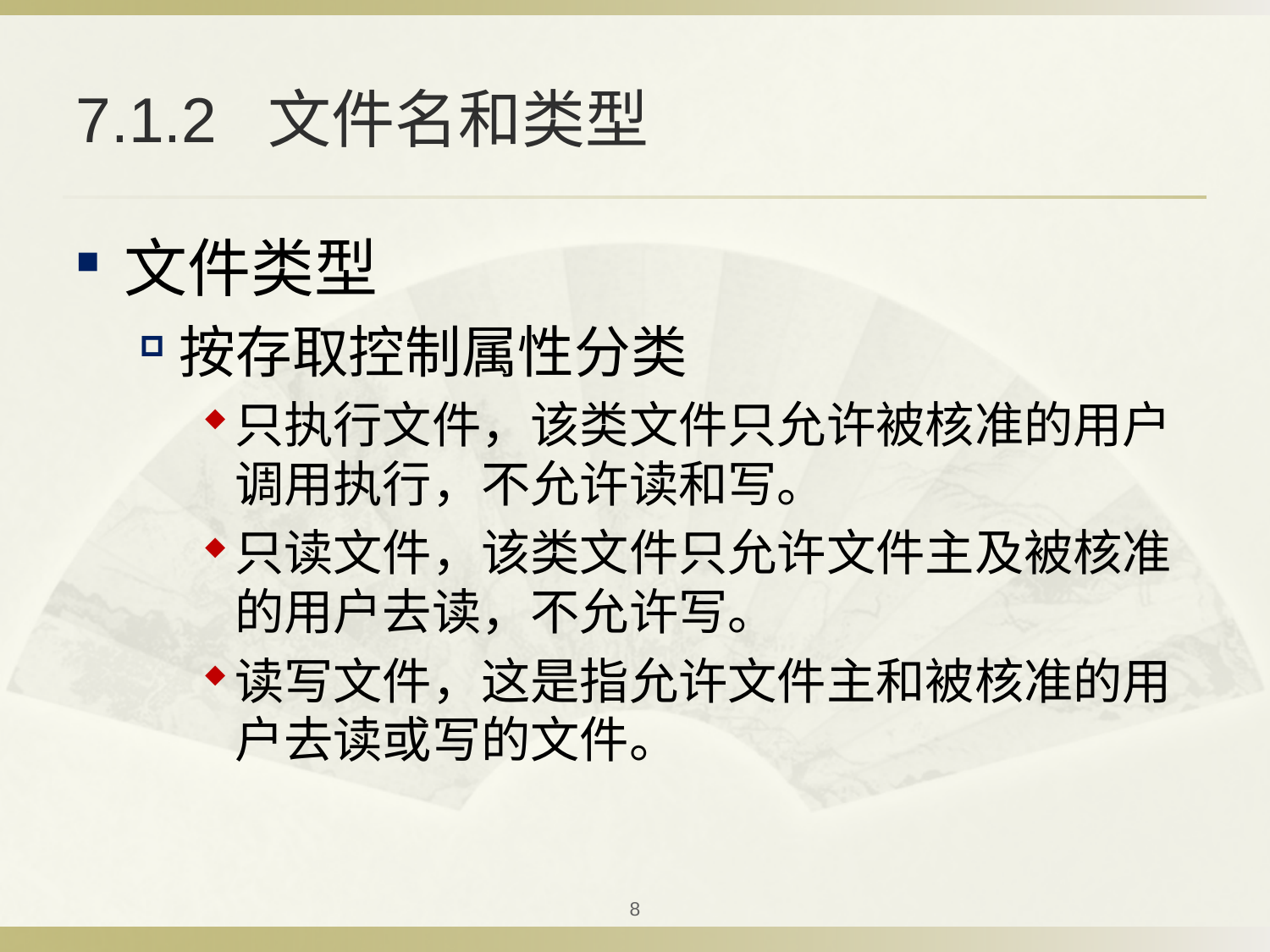

# 7.1.2  文件名和类型
文件类型
按存取控制属性分类
只执行文件，该类文件只允许被核准的用户调用执行，不允许读和写。
只读文件，该类文件只允许文件主及被核准的用户去读，不允许写。
读写文件，这是指允许文件主和被核准的用户去读或写的文件。
8